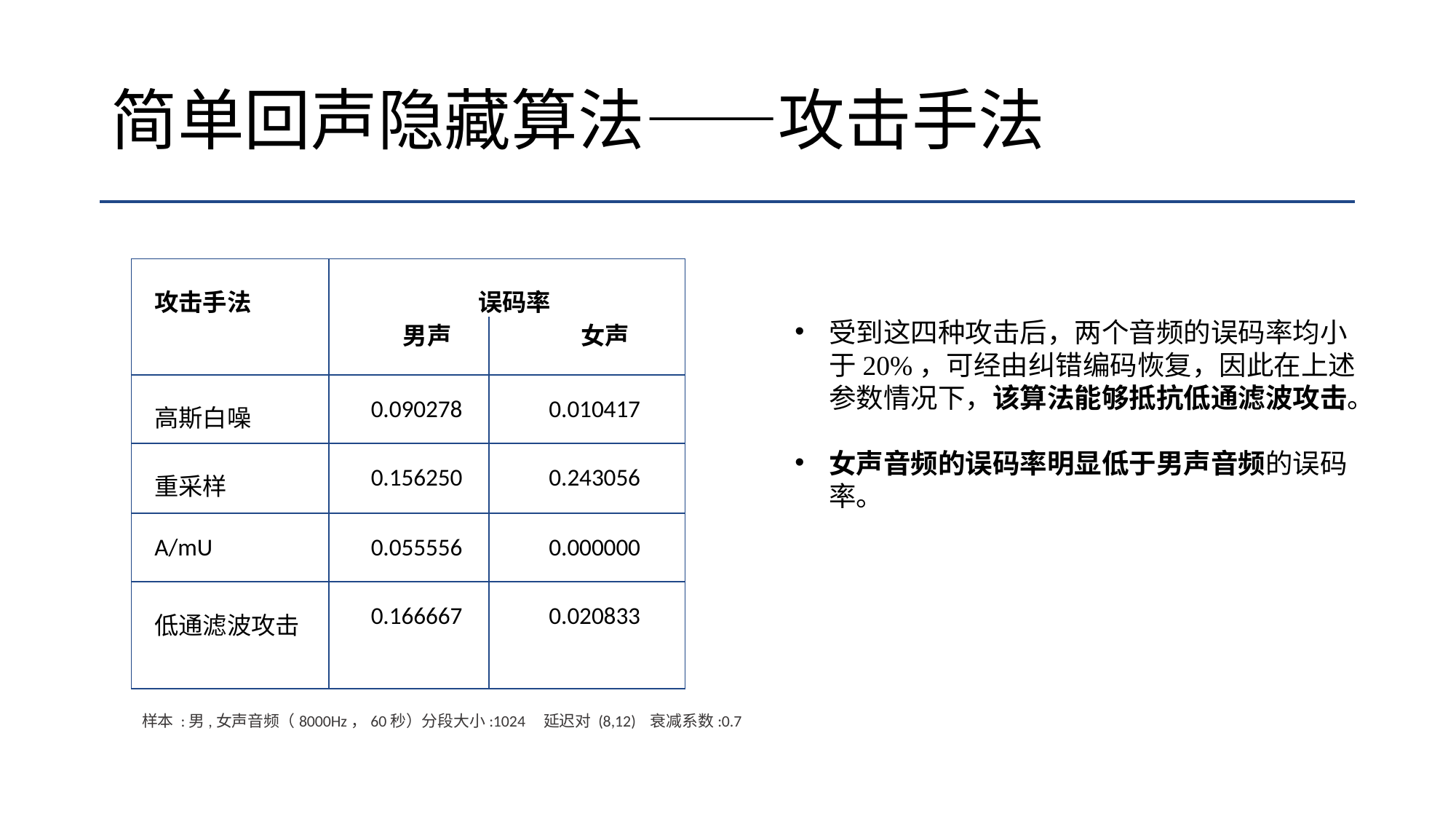

# 简单回声隐藏算法——攻击手法
| 攻击手法 | 误码率 |  |
| --- | --- | --- |
|  | 男声 | 女声 |
| 高斯白噪 | 0.090278 | 0.010417 |
| 重采样 | 0.156250 | 0.243056 |
| A/mU | 0.055556 | 0.000000 |
| 低通滤波攻击 | 0.166667 | 0.020833 |
受到这四种攻击后，两个音频的误码率均小于20%，可经由纠错编码恢复，因此在上述参数情况下，该算法能够抵抗低通滤波攻击。

女声音频的误码率明显低于男声音频的误码率。

样本 :男,女声音频（8000Hz，60秒）分段大小:1024    延迟对 (8,12)   衰减系数:0.7